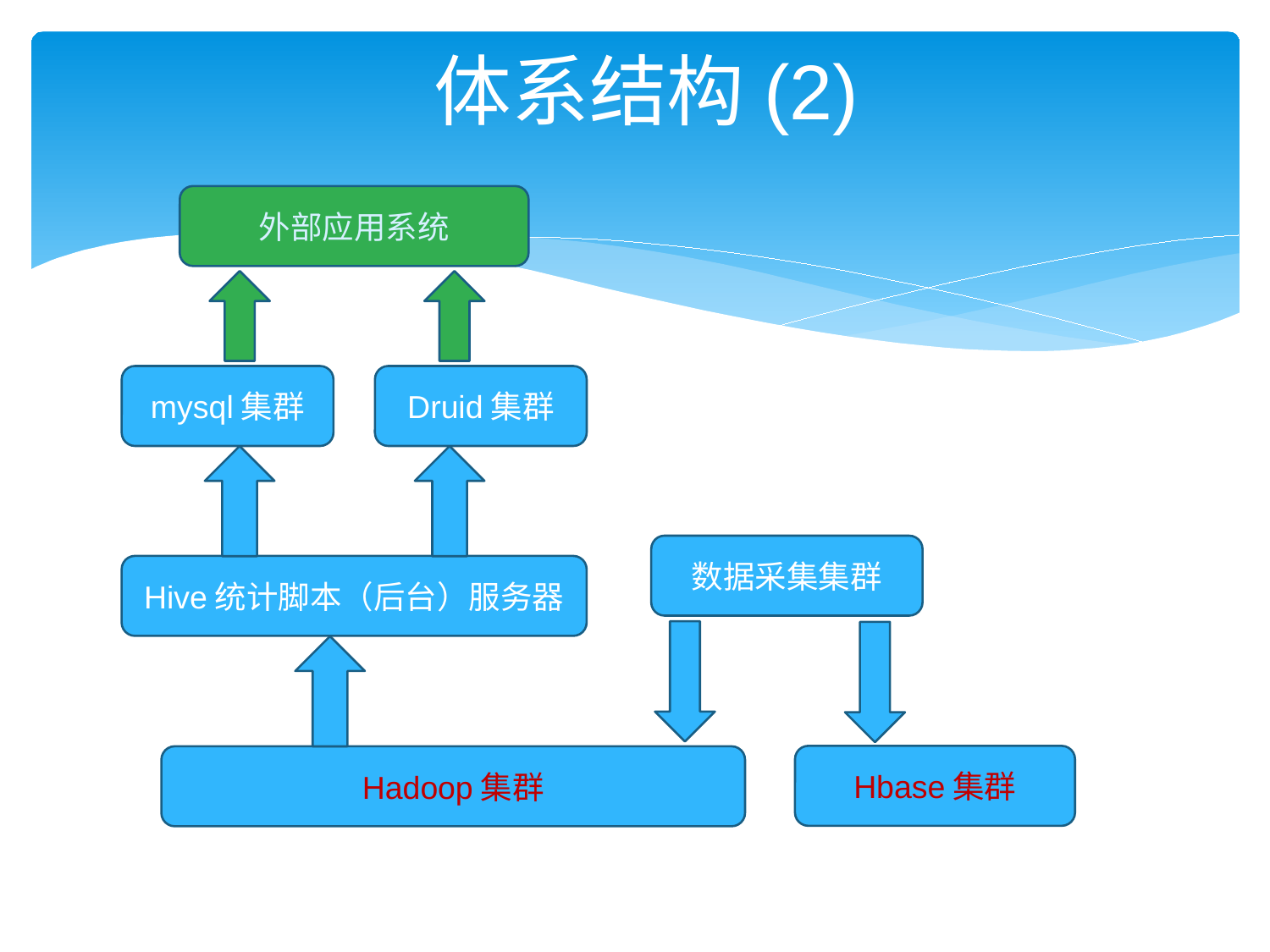

# 体系结构(2)
外部应用系统

mysql集群
Druid集群

数据采集集群
Hive统计脚本（后台）服务器

Hbase集群
Hadoop集群